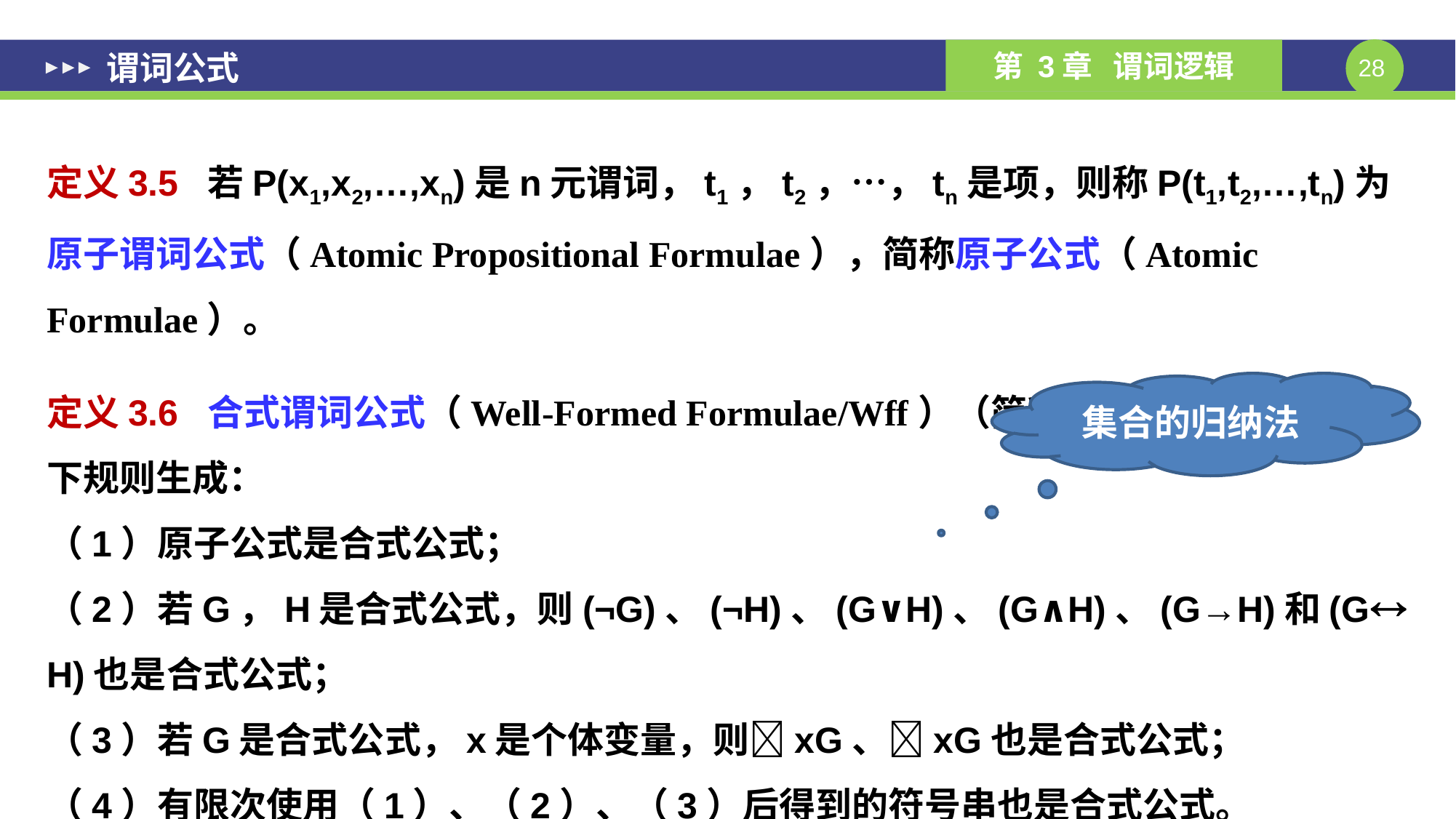

谓词公式
定义3.5  若P(x1,x2,…,xn)是n元谓词，t1，t2，…，tn是项，则称P(t1,t2,…,tn)为原子谓词公式（Atomic Propositional Formulae），简称原子公式（Atomic Formulae）。
定义3.6  合式谓词公式（Well-Formed Formulae/Wff）（简称合式公式），可按如下规则生成：
（1）原子公式是合式公式；
（2）若G，H是合式公式，则(¬G)、(¬H)、(G∨H)、(G∧H)、(G→H)和(G↔ H)也是合式公式；
（3）若G是合式公式，x是个体变量，则∀xG、∃xG也是合式公式；
（4）有限次使用（1）、（2）、（3）后得到的符号串也是合式公式。
集合的归纳法